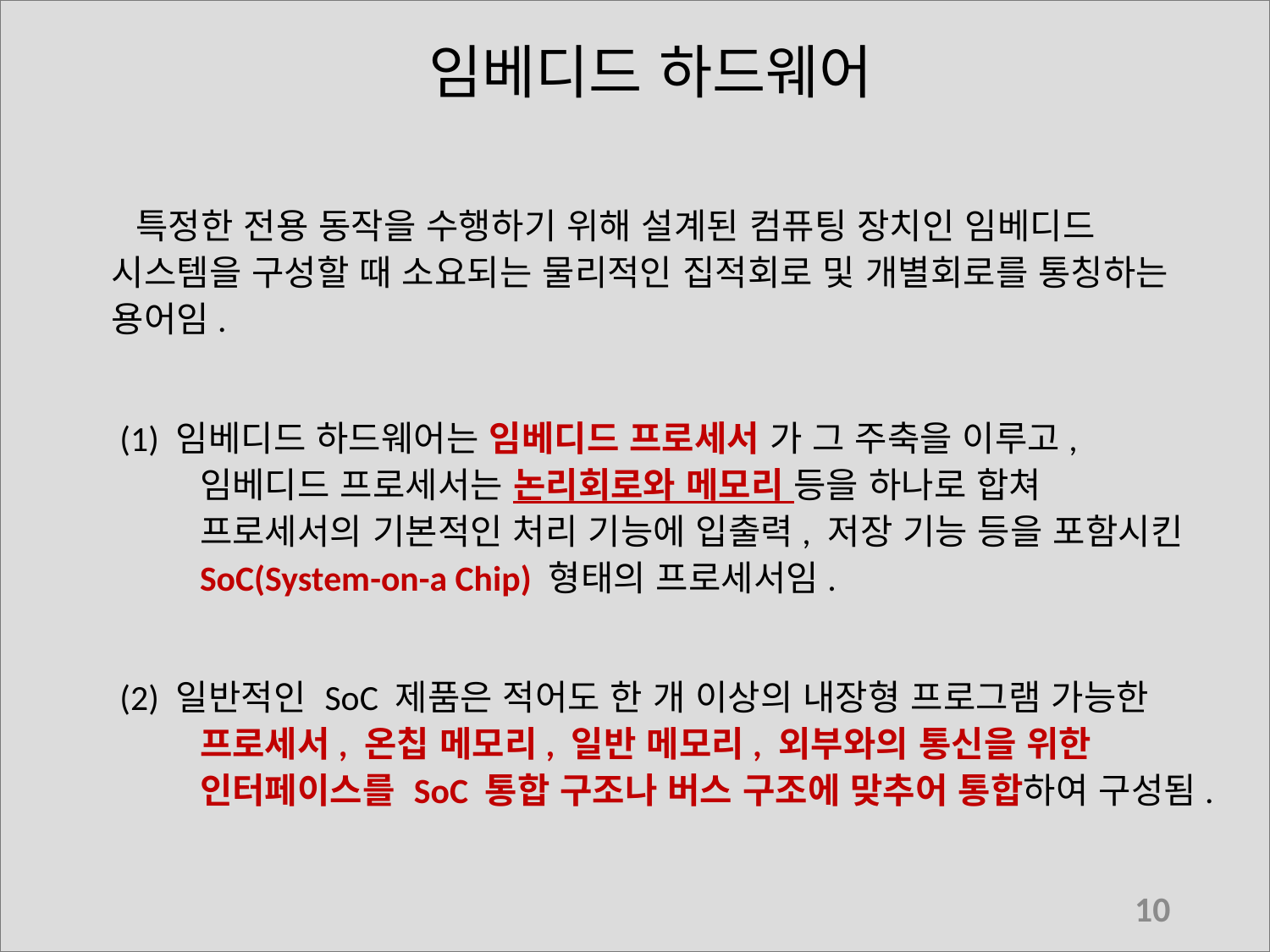

# 임베디드 하드웨어

    특정한 전용 동작을 수행하기 위해 설계된 컴퓨팅 장치인 임베디드 시스템을 구성할 때 소요되는 물리적인 집적회로 및 개별회로를 통칭하는 용어임.

    (1) 임베디드 하드웨어는 임베디드 프로세서 가 그 주축을 이루고, 임베디드 프로세서는 논리회로와 메모리 등을 하나로 합쳐 프로세서의 기본적인 처리 기능에 입출력, 저장 기능 등을 포함시킨 SoC(System-on-a Chip) 형태의 프로세서임.

    (2) 일반적인 SoC 제품은 적어도 한 개 이상의 내장형 프로그램 가능한 프로세서, 온칩 메모리, 일반 메모리, 외부와의 통신을 위한 인터페이스를 SoC 통합 구조나 버스 구조에 맞추어 통합하여 구성됨.

10